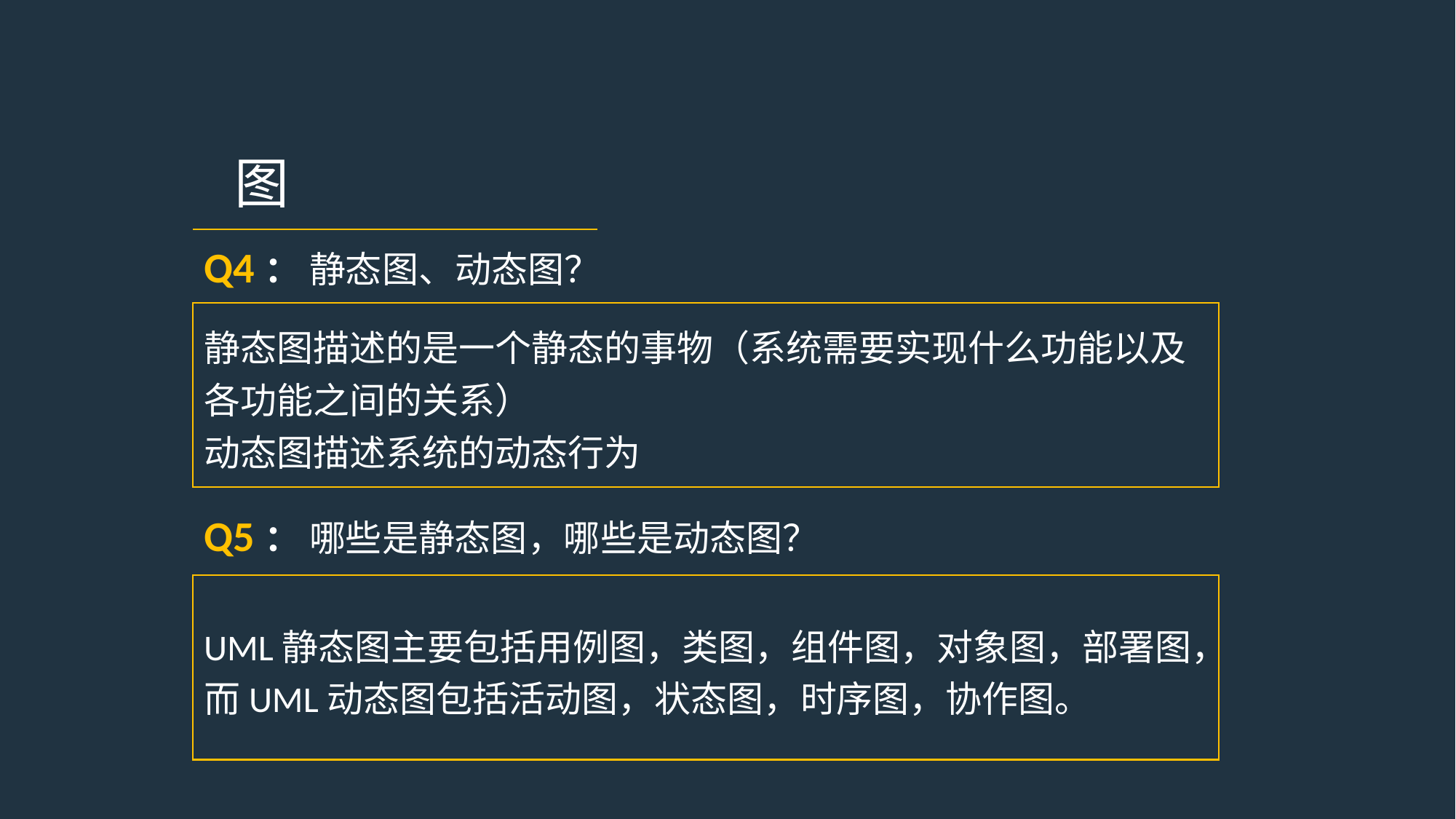

图
Q4： 静态图、动态图？
静态图描述的是一个静态的事物（系统需要实现什么功能以及各功能之间的关系）
动态图描述系统的动态行为
Q5： 哪些是静态图，哪些是动态图？
UML静态图主要包括用例图，类图，组件图，对象图，部署图，而UML动态图包括活动图，状态图，时序图，协作图。